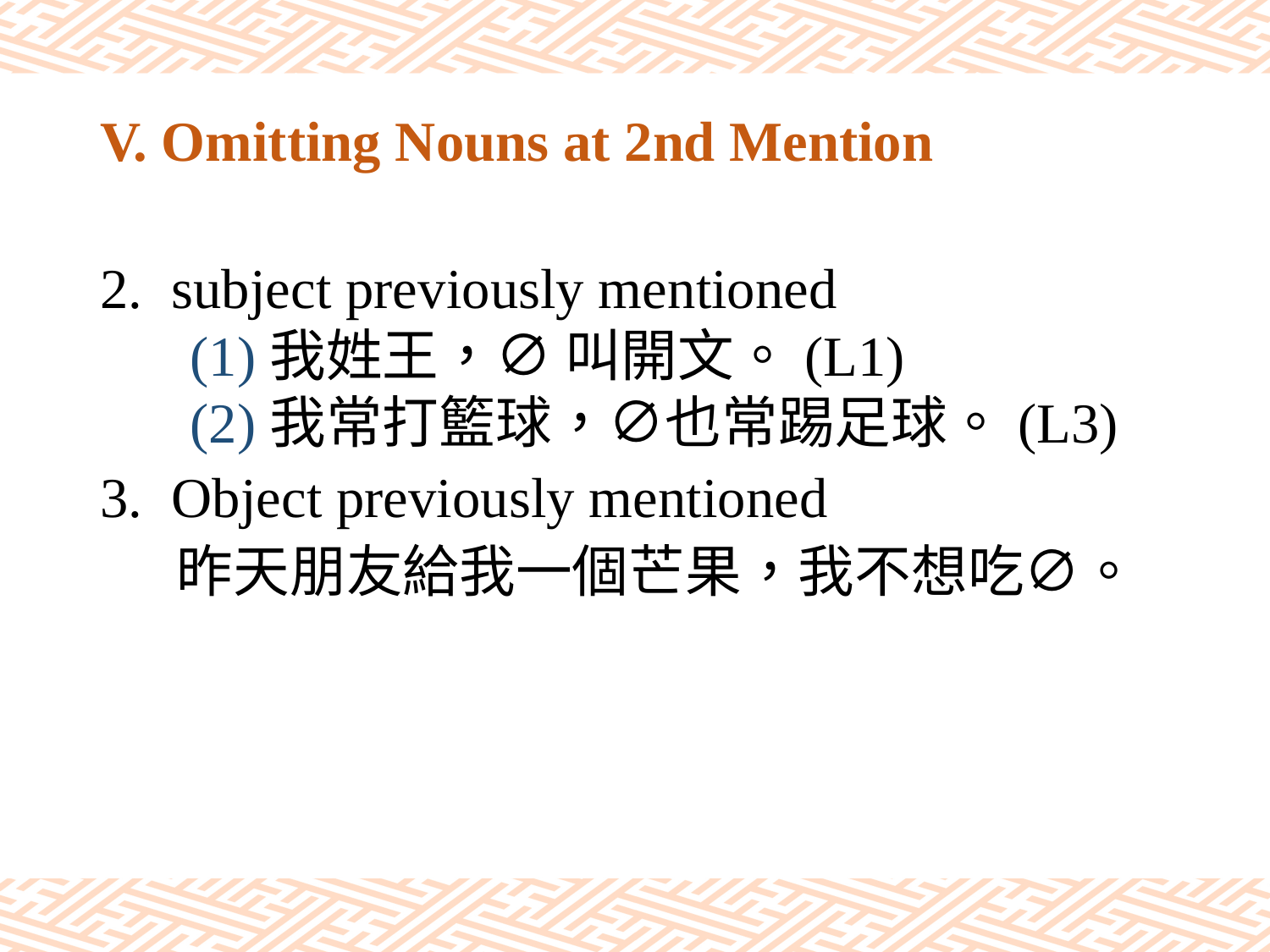

# V. Omitting Nouns at 2nd Mention
subject previously mentioned
   (1)我姓王，∅ 叫開文。(L1)
   (2)我常打籃球，∅也常踢足球。(L3)
Object previously mentioned
     昨天朋友給我一個芒果，我不想吃∅。